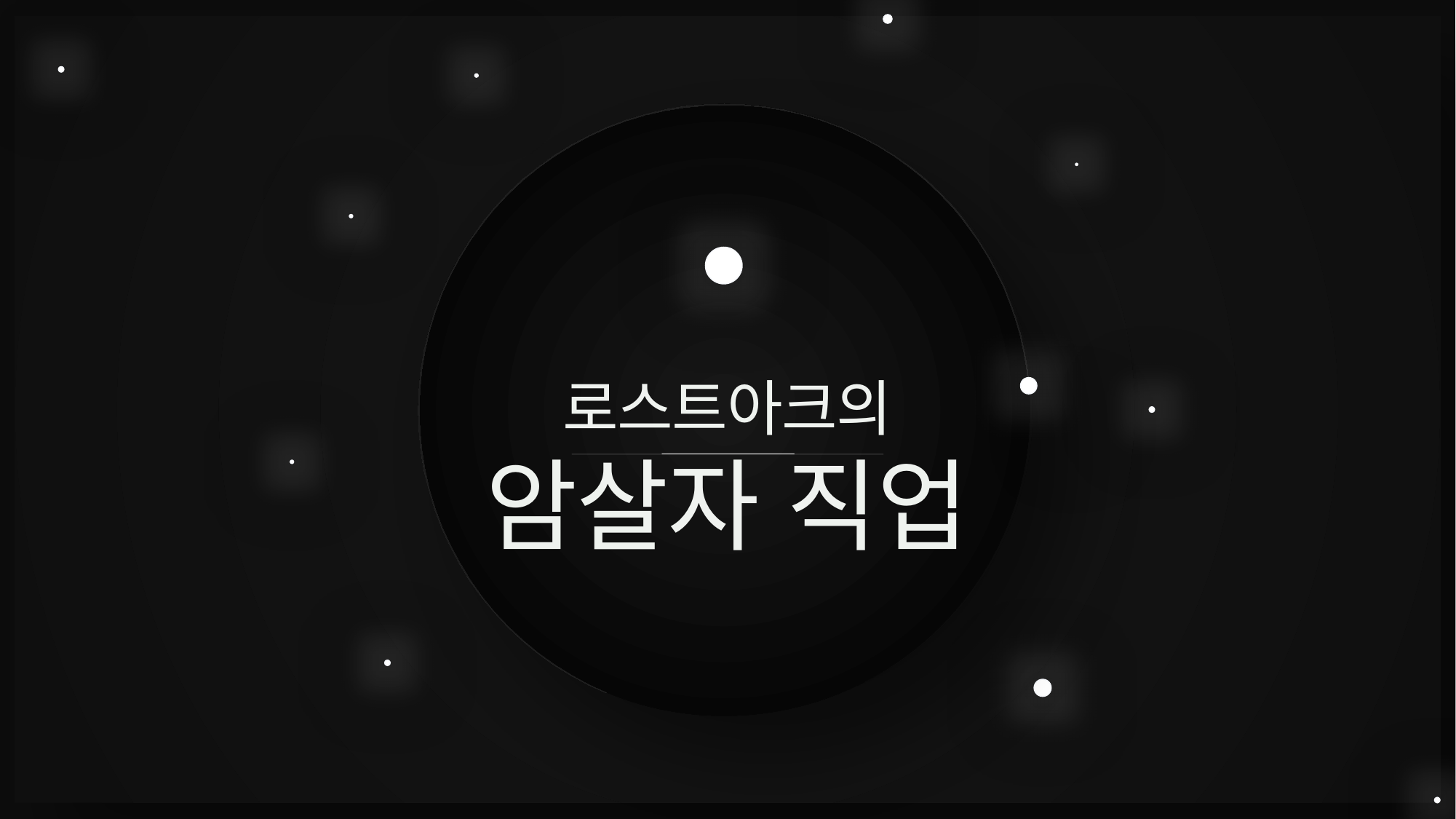

# 로스트아크의 암살자 직업
Designed By L@rgo. ADSTOR /  ADSTOREPOST.COM